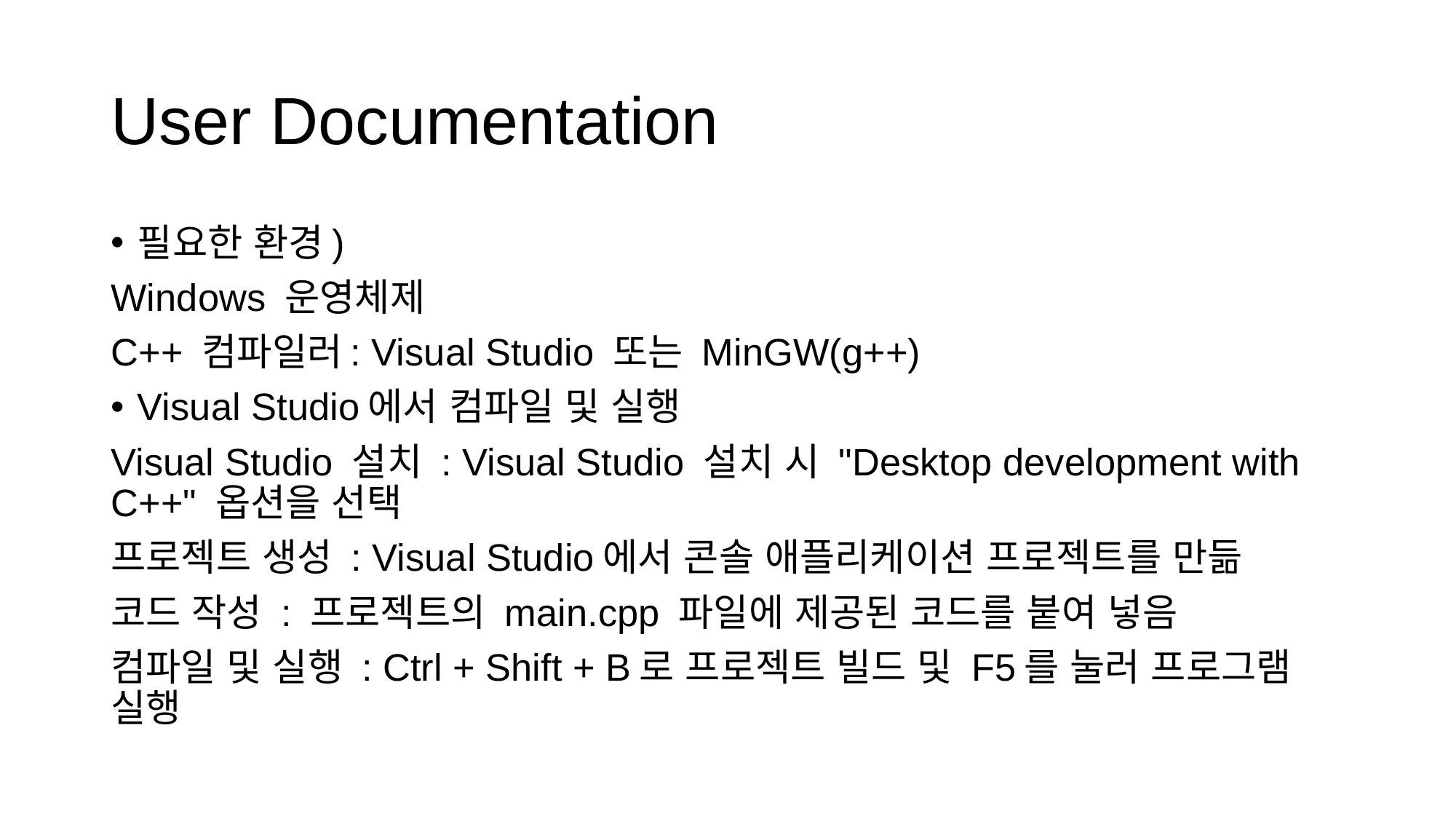

# User Documentation
필요한 환경)
Windows 운영체제
C++ 컴파일러: Visual Studio 또는 MinGW(g++)
Visual Studio에서 컴파일 및 실행
Visual Studio 설치 : Visual Studio 설치 시 "Desktop development with C++" 옵션을 선택
프로젝트 생성 : Visual Studio에서 콘솔 애플리케이션 프로젝트를 만듦
코드 작성 : 프로젝트의 main.cpp 파일에 제공된 코드를 붙여 넣음
컴파일 및 실행 : Ctrl + Shift + B로 프로젝트 빌드 및 F5를 눌러 프로그램 실행